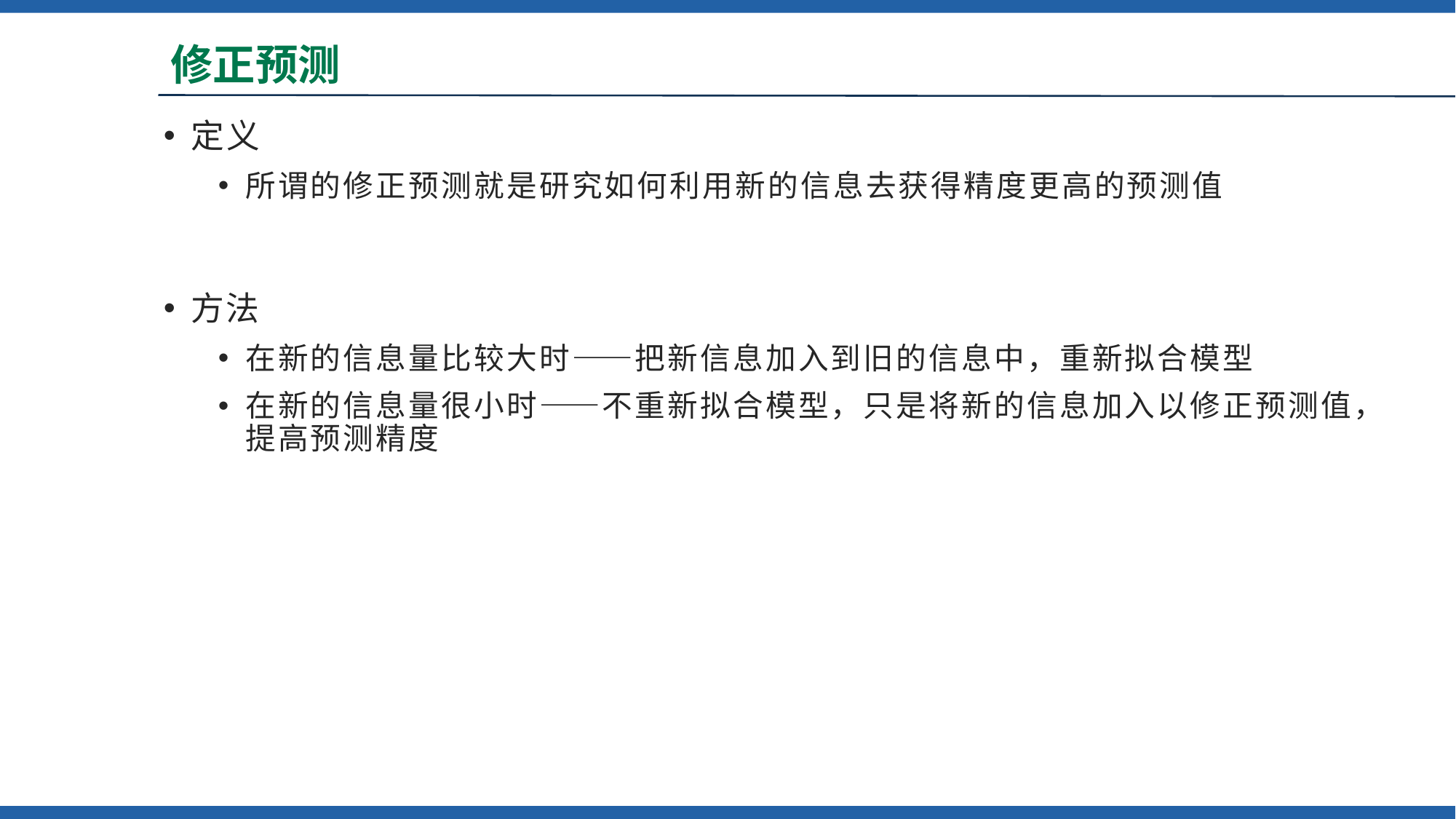

# 修正预测
定义
所谓的修正预测就是研究如何利用新的信息去获得精度更高的预测值

方法
在新的信息量比较大时——把新信息加入到旧的信息中，重新拟合模型
在新的信息量很小时——不重新拟合模型，只是将新的信息加入以修正预测值，提高预测精度